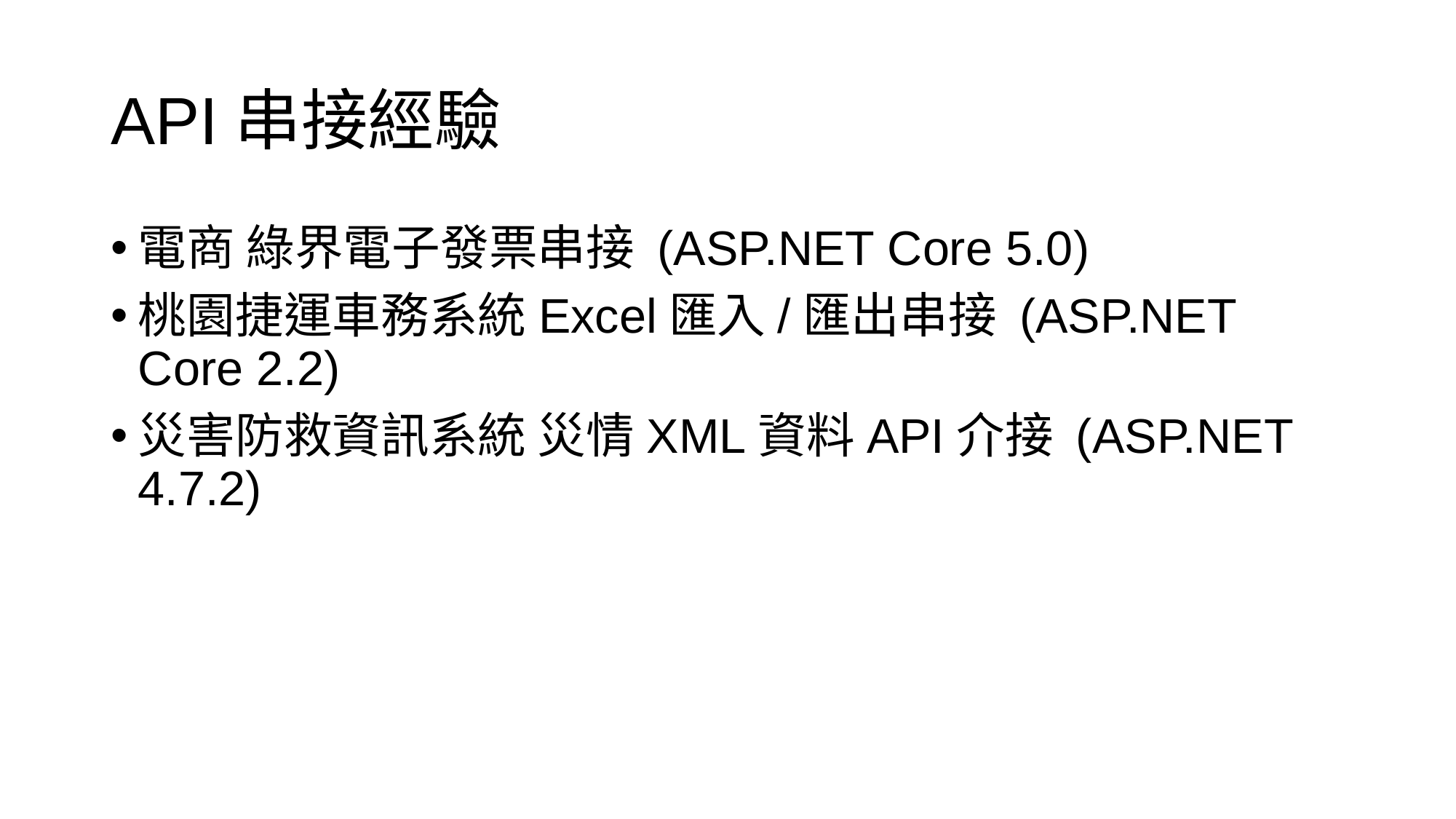

# API串接經驗
電商 綠界電子發票串接 (ASP.NET Core 5.0)
桃園捷運車務系統Excel匯入/匯出串接 (ASP.NET Core 2.2)
災害防救資訊系統 災情XML資料API介接 (ASP.NET 4.7.2)